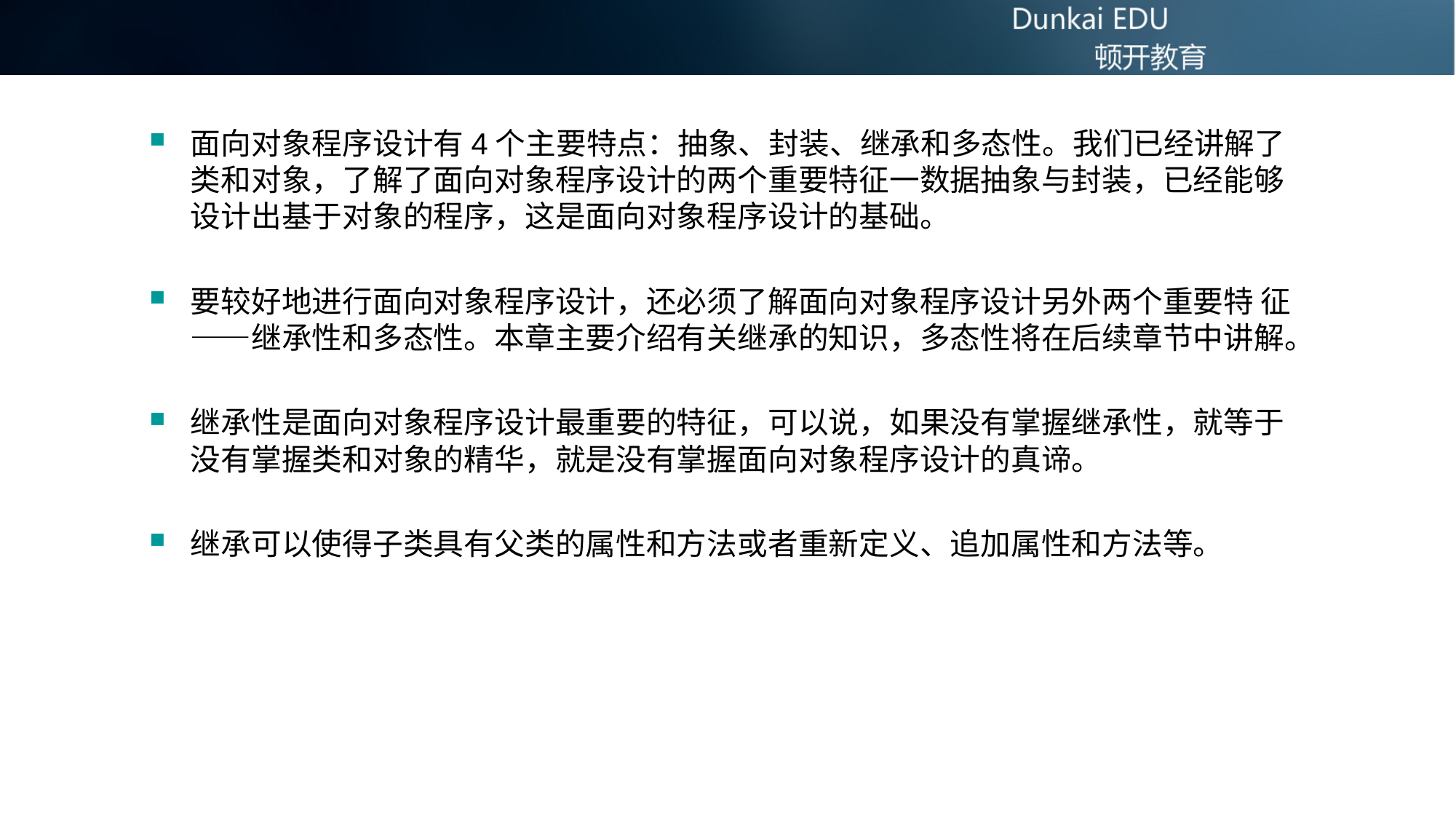

#
面向对象程序设计有4个主要特点：抽象、封装、继承和多态性。我们已经讲解了类和对象，了解了面向对象程序设计的两个重要特征一数据抽象与封装，已经能够设计出基于对象的程序，这是面向对象程序设计的基础。

要较好地进行面向对象程序设计，还必须了解面向对象程序设计另外两个重要特 征——继承性和多态性。本章主要介绍有关继承的知识，多态性将在后续章节中讲解。

继承性是面向对象程序设计最重要的特征，可以说，如果没有掌握继承性，就等于没有掌握类和对象的精华，就是没有掌握面向对象程序设计的真谛。

继承可以使得子类具有父类的属性和方法或者重新定义、追加属性和方法等。